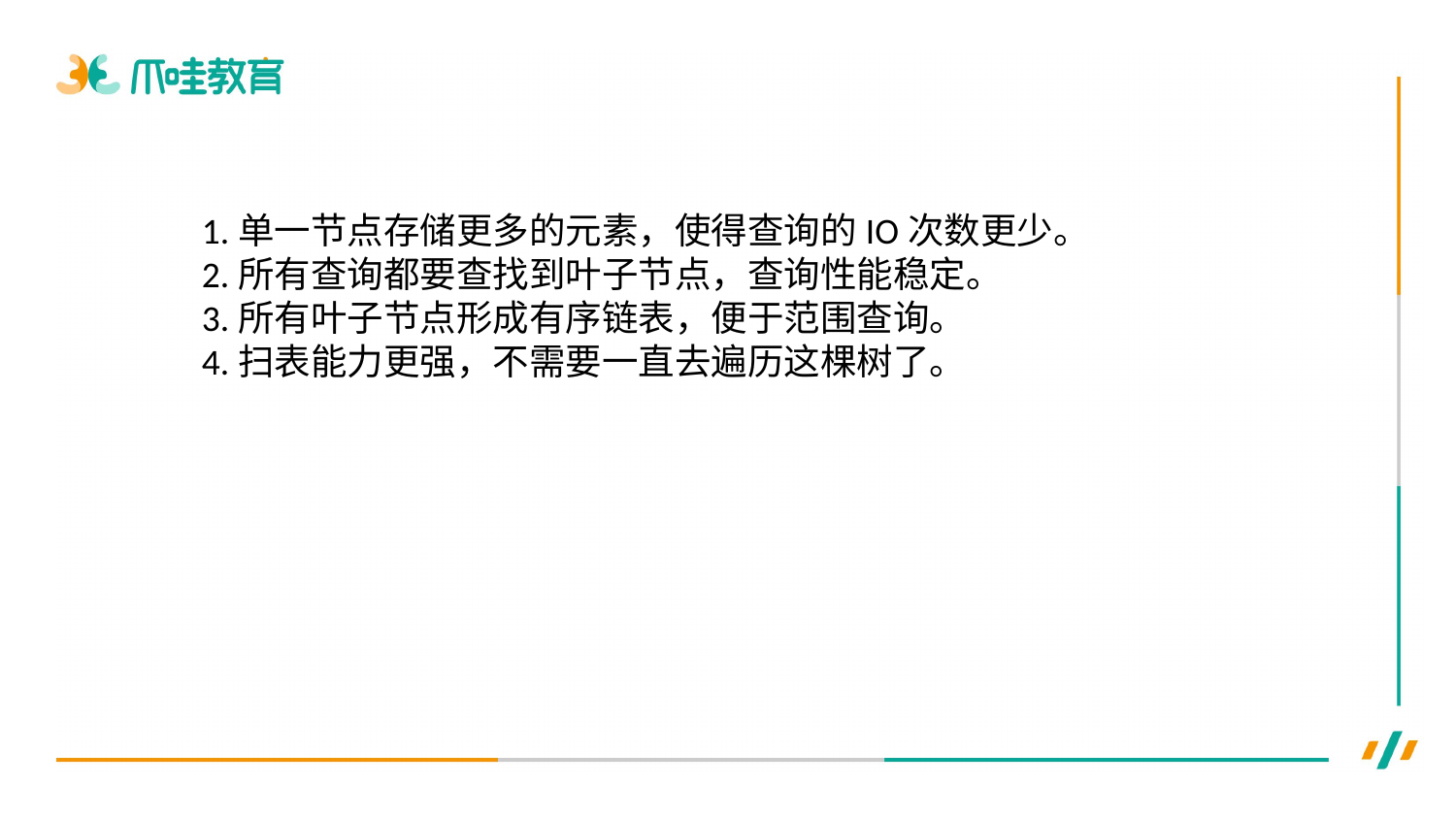

1.单一节点存储更多的元素，使得查询的IO次数更少。
2.所有查询都要查找到叶子节点，查询性能稳定。
3.所有叶子节点形成有序链表，便于范围查询。
4.扫表能力更强，不需要一直去遍历这棵树了。